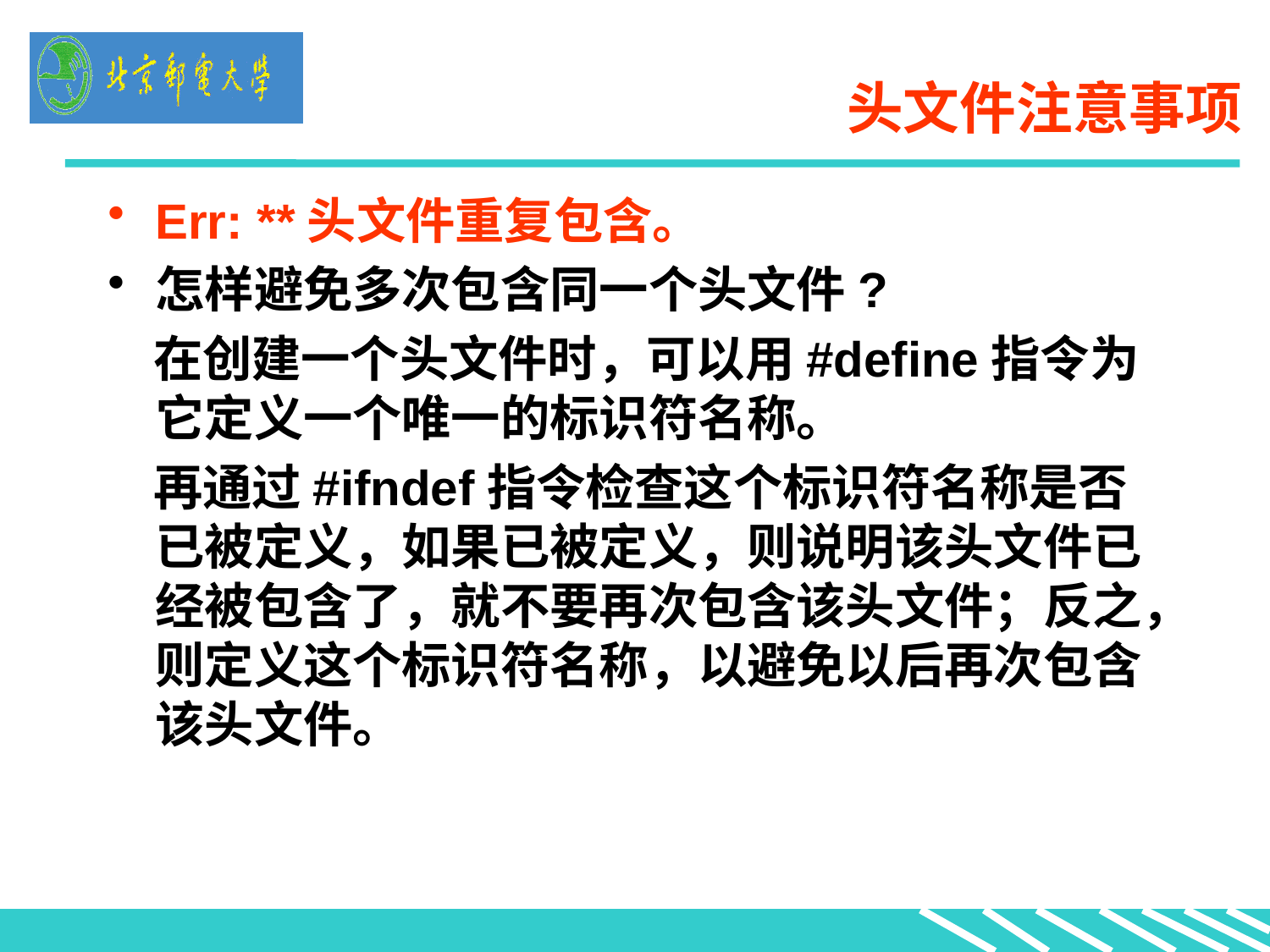

# 头文件注意事项
Err: **头文件重复包含。
怎样避免多次包含同一个头文件?
   在创建一个头文件时，可以用#define指令为它定义一个唯一的标识符名称。
   再通过#ifndef指令检查这个标识符名称是否已被定义，如果已被定义，则说明该头文件已经被包含了，就不要再次包含该头文件；反之，则定义这个标识符名称，以避免以后再次包含该头文件。